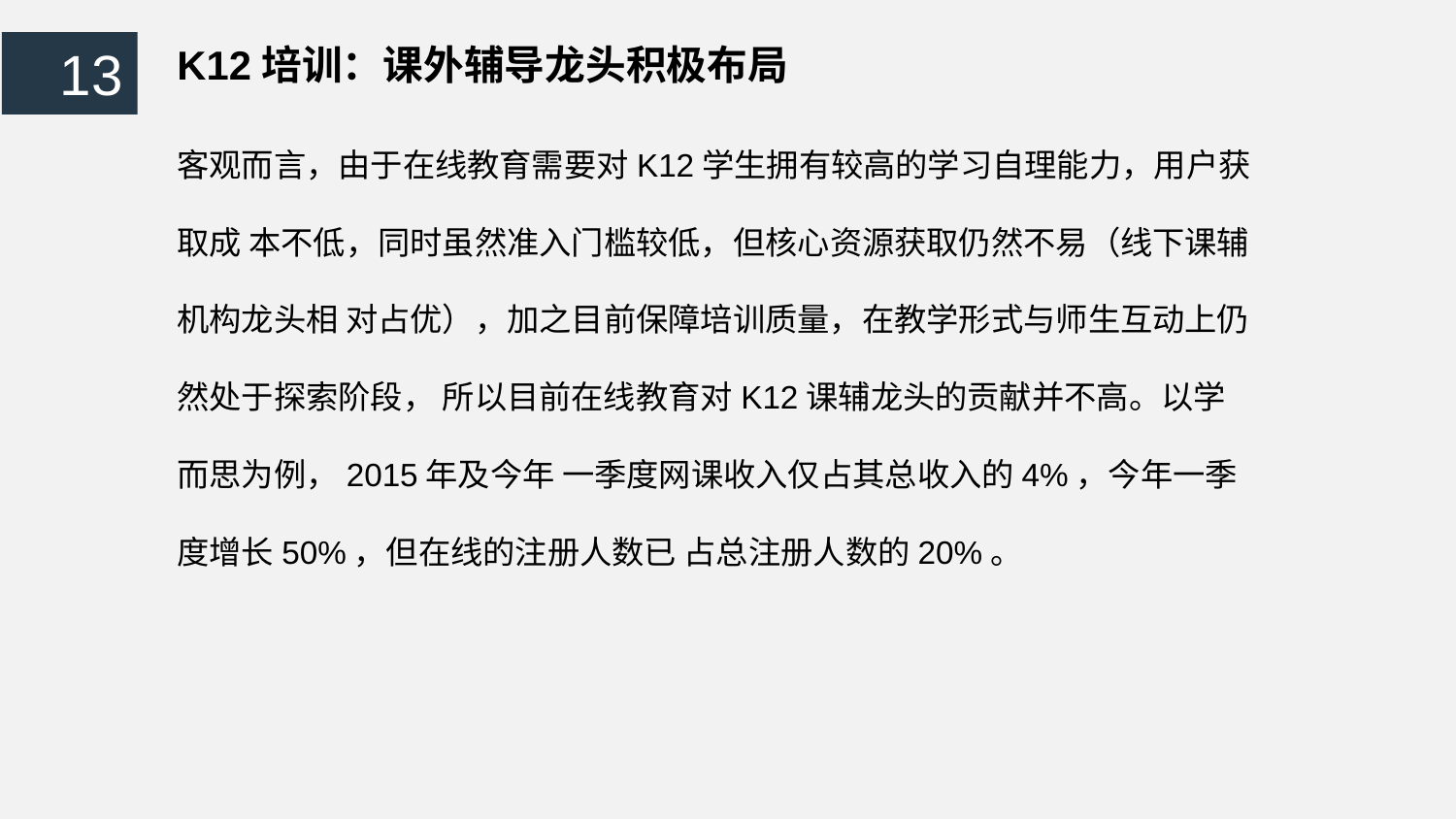

13
K12培训：课外辅导龙头积极布局
客观而言，由于在线教育需要对K12学生拥有较高的学习自理能力，用户获取成 本不低，同时虽然准入门槛较低，但核心资源获取仍然不易（线下课辅机构龙头相 对占优），加之目前保障培训质量，在教学形式与师生互动上仍然处于探索阶段， 所以目前在线教育对K12课辅龙头的贡献并不高。以学而思为例，2015年及今年 一季度网课收入仅占其总收入的4%，今年一季度增长50%，但在线的注册人数已 占总注册人数的20%。